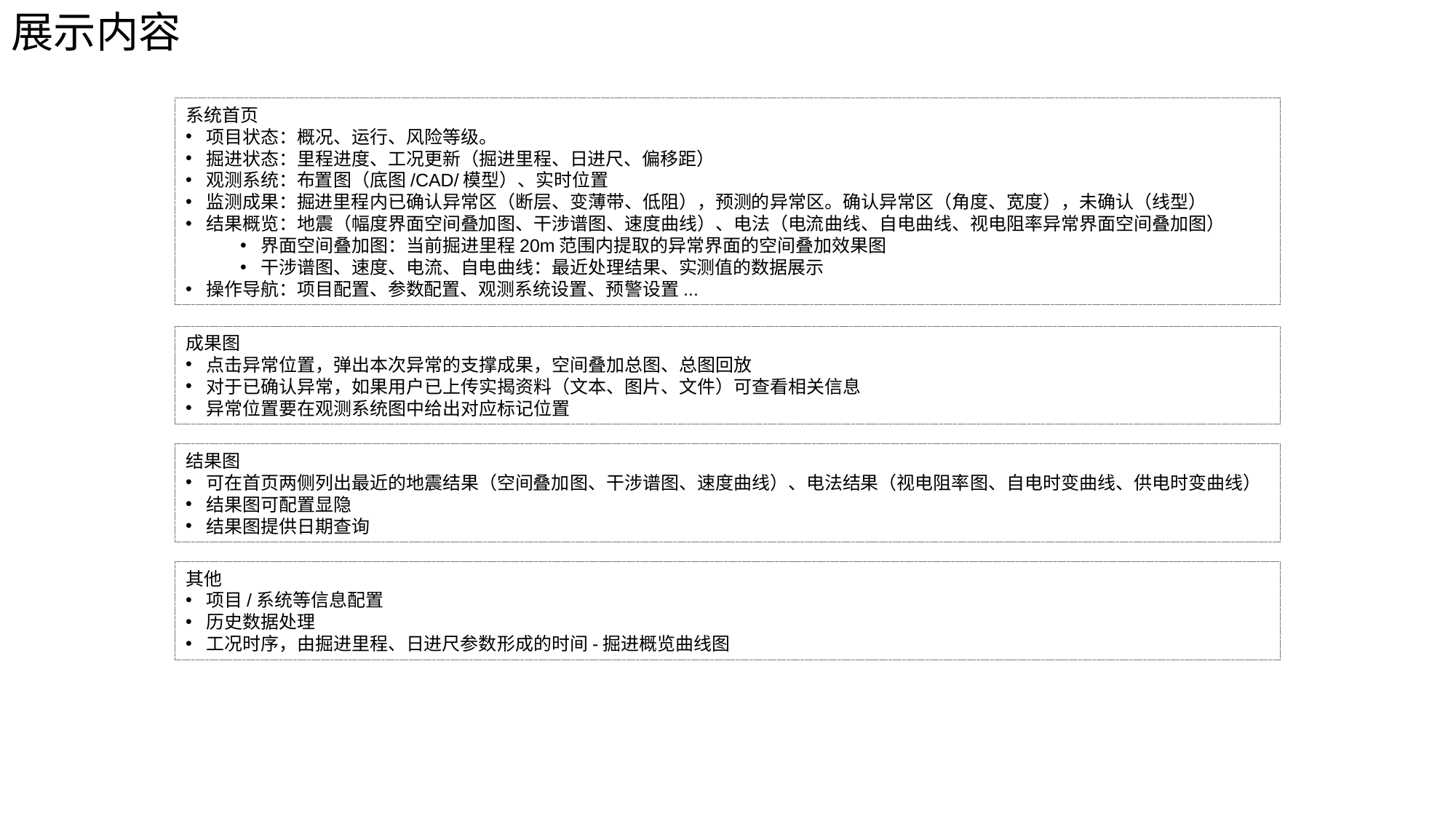

展示内容
系统首页
项目状态：概况、运行、风险等级。
掘进状态：里程进度、工况更新（掘进里程、日进尺、偏移距）
观测系统：布置图（底图/CAD/模型）、实时位置
监测成果：掘进里程内已确认异常区（断层、变薄带、低阻），预测的异常区。确认异常区（角度、宽度），未确认（线型）
结果概览：地震（幅度界面空间叠加图、干涉谱图、速度曲线）、电法（电流曲线、自电曲线、视电阻率异常界面空间叠加图）
界面空间叠加图：当前掘进里程20m范围内提取的异常界面的空间叠加效果图
干涉谱图、速度、电流、自电曲线：最近处理结果、实测值的数据展示
操作导航：项目配置、参数配置、观测系统设置、预警设置...
成果图
点击异常位置，弹出本次异常的支撑成果，空间叠加总图、总图回放
对于已确认异常，如果用户已上传实揭资料（文本、图片、文件）可查看相关信息
异常位置要在观测系统图中给出对应标记位置
结果图
可在首页两侧列出最近的地震结果（空间叠加图、干涉谱图、速度曲线）、电法结果（视电阻率图、自电时变曲线、供电时变曲线）
结果图可配置显隐
结果图提供日期查询
其他
项目/系统等信息配置
历史数据处理
工况时序，由掘进里程、日进尺参数形成的时间-掘进概览曲线图